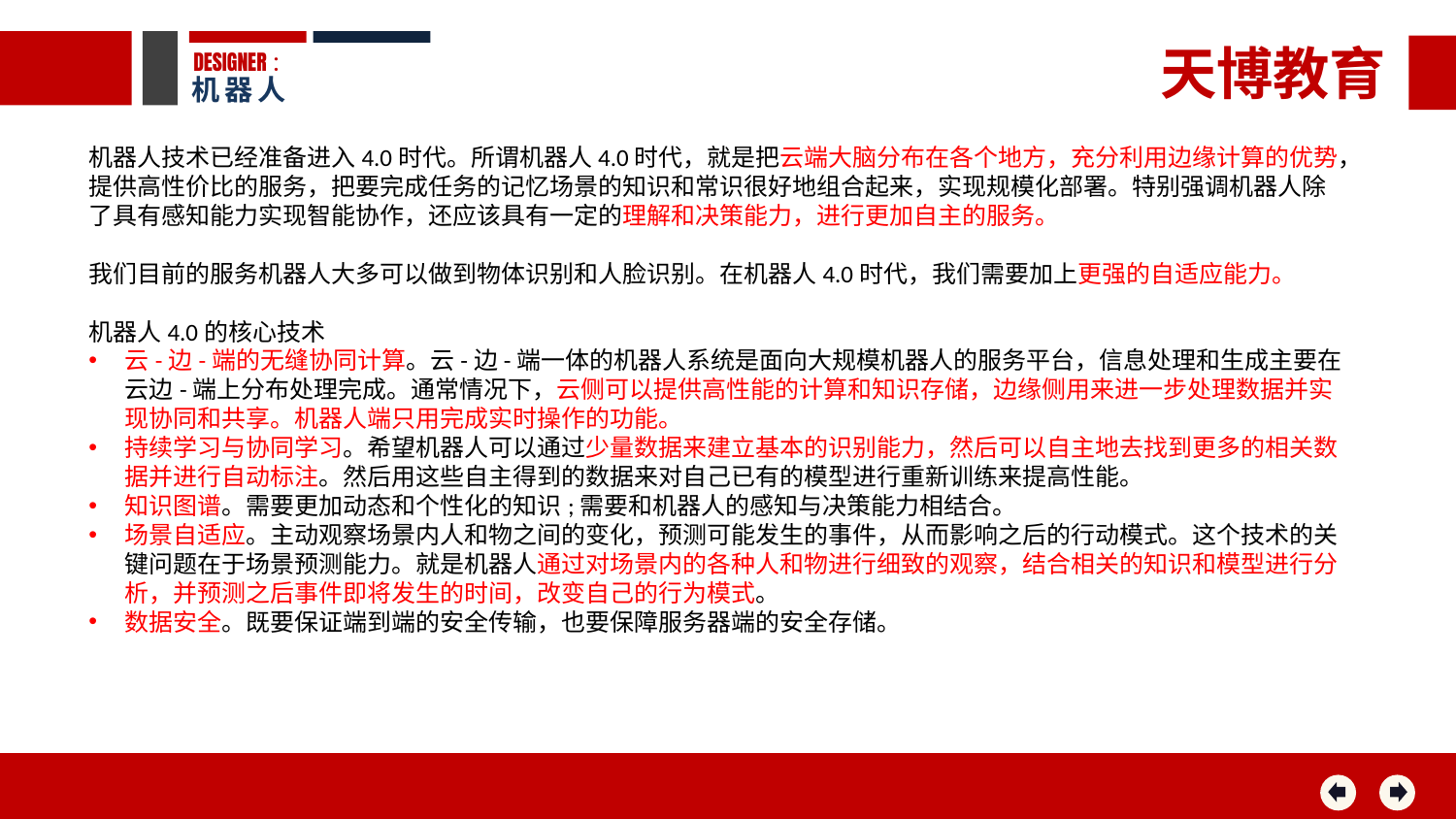

天博教育
DESIGNER：
机器人
机器人技术已经准备进入4.0时代。所谓机器人4.0时代，就是把云端大脑分布在各个地方，充分利用边缘计算的优势，提供高性价比的服务，把要完成任务的记忆场景的知识和常识很好地组合起来，实现规模化部署。特别强调机器人除了具有感知能力实现智能协作，还应该具有一定的理解和决策能力，进行更加自主的服务。

我们目前的服务机器人大多可以做到物体识别和人脸识别。在机器人4.0时代，我们需要加上更强的自适应能力。

机器人4.0的核心技术
云-边-端的无缝协同计算。云-边-端一体的机器人系统是面向大规模机器人的服务平台，信息处理和生成主要在云边-端上分布处理完成。通常情况下，云侧可以提供高性能的计算和知识存储，边缘侧用来进一步处理数据并实现协同和共享。机器人端只用完成实时操作的功能。
持续学习与协同学习。希望机器人可以通过少量数据来建立基本的识别能力，然后可以自主地去找到更多的相关数据并进行自动标注。然后用这些自主得到的数据来对自己已有的模型进行重新训练来提高性能。
知识图谱。需要更加动态和个性化的知识;需要和机器人的感知与决策能力相结合。
场景自适应。主动观察场景内人和物之间的变化，预测可能发生的事件，从而影响之后的行动模式。这个技术的关键问题在于场景预测能力。就是机器人通过对场景内的各种人和物进行细致的观察，结合相关的知识和模型进行分析，并预测之后事件即将发生的时间，改变自己的行为模式。
数据安全。既要保证端到端的安全传输，也要保障服务器端的安全存储。